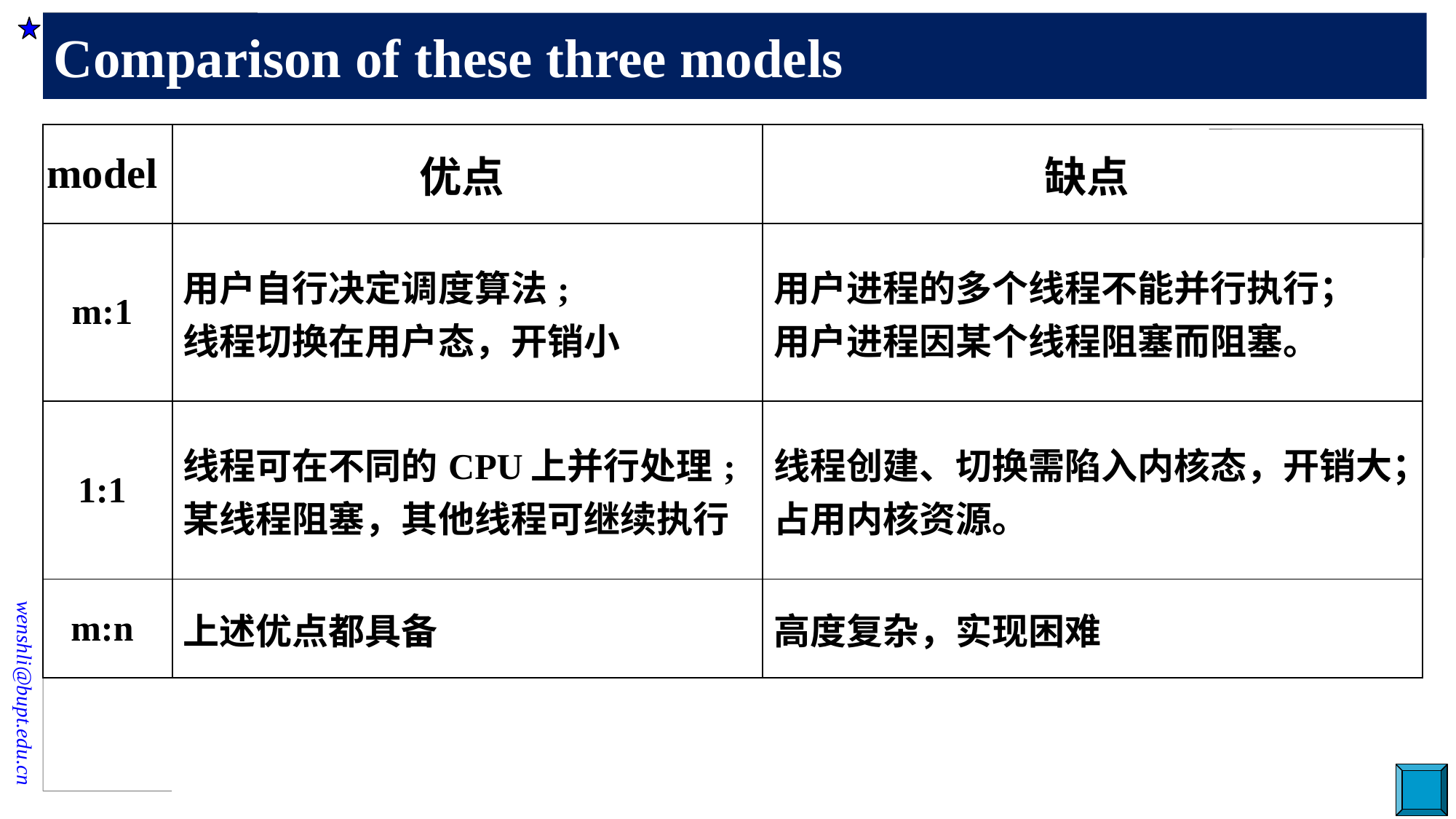

# Comparison of these three models
| model | 优点 | 缺点 |
| --- | --- | --- |
| m:1 | 用户自行决定调度算法; 线程切换在用户态，开销小 | 用户进程的多个线程不能并行执行； 用户进程因某个线程阻塞而阻塞。 |
| 1:1 | 线程可在不同的CPU上并行处理; 某线程阻塞，其他线程可继续执行 | 线程创建、切换需陷入内核态，开销大； 占用内核资源。 |
| m:n | 上述优点都具备 | 高度复杂，实现困难 |

24